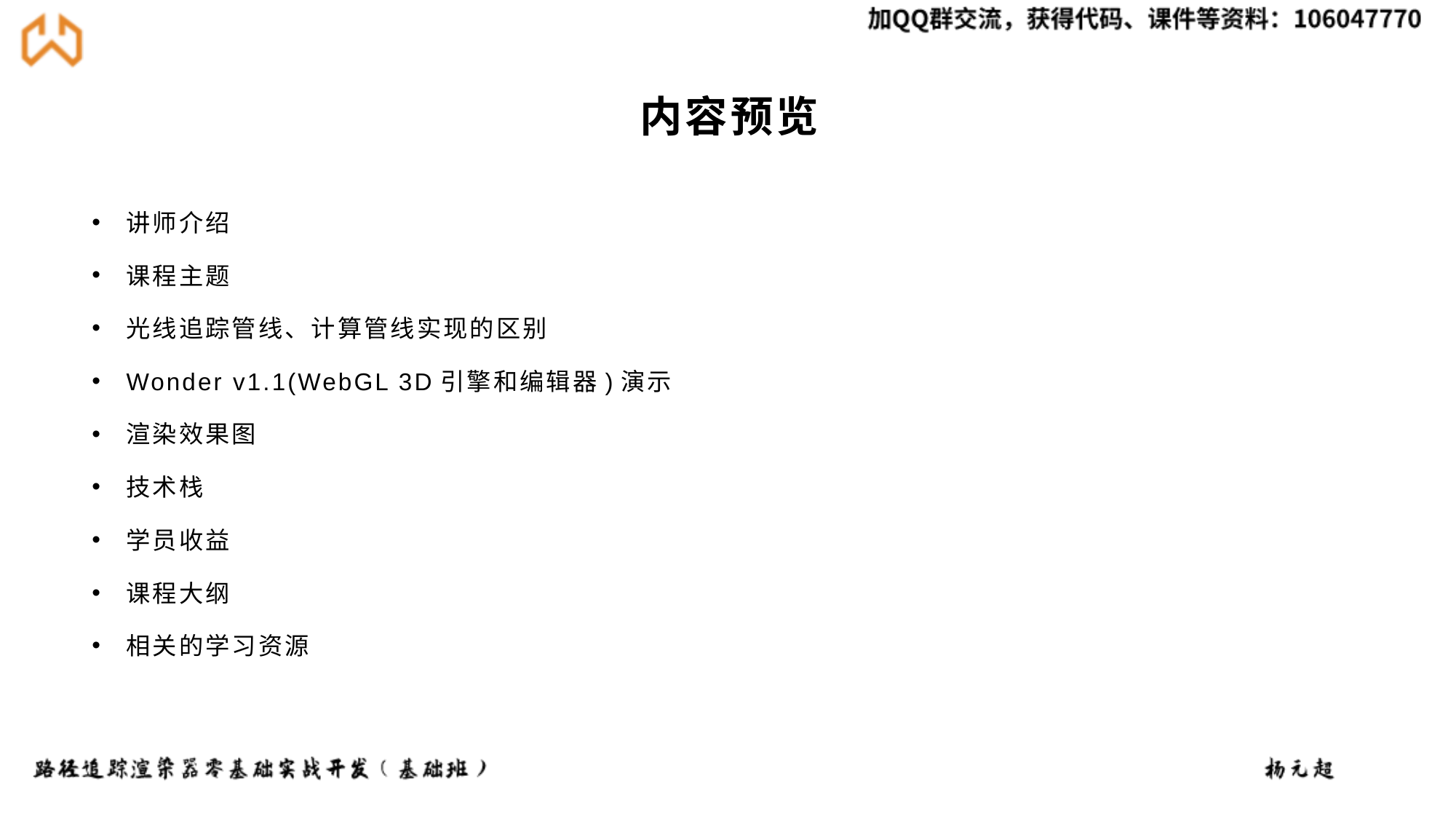

# 内容预览
讲师介绍
课程主题
光线追踪管线、计算管线实现的区别
Wonder v1.1(WebGL 3D引擎和编辑器)演示
渲染效果图
技术栈
学员收益
课程大纲
相关的学习资源